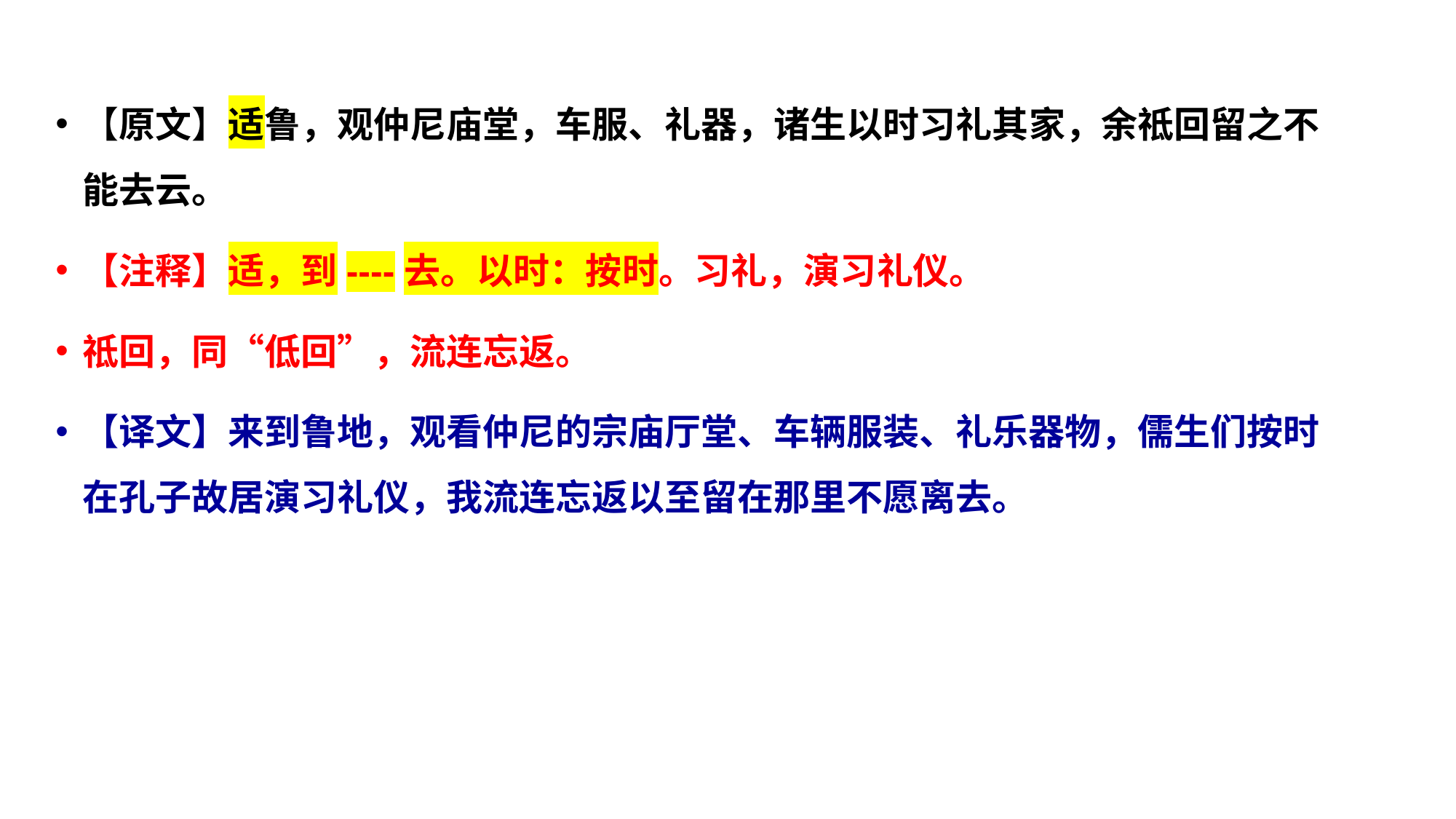

【原文】适鲁，观仲尼庙堂，车服、礼器，诸生以时习礼其家，余祗回留之不能去云。
【注释】适，到----去。以时：按时。习礼，演习礼仪。
祗回，同“低回”，流连忘返。
【译文】来到鲁地，观看仲尼的宗庙厅堂、车辆服装、礼乐器物，儒生们按时在孔子故居演习礼仪，我流连忘返以至留在那里不愿离去。